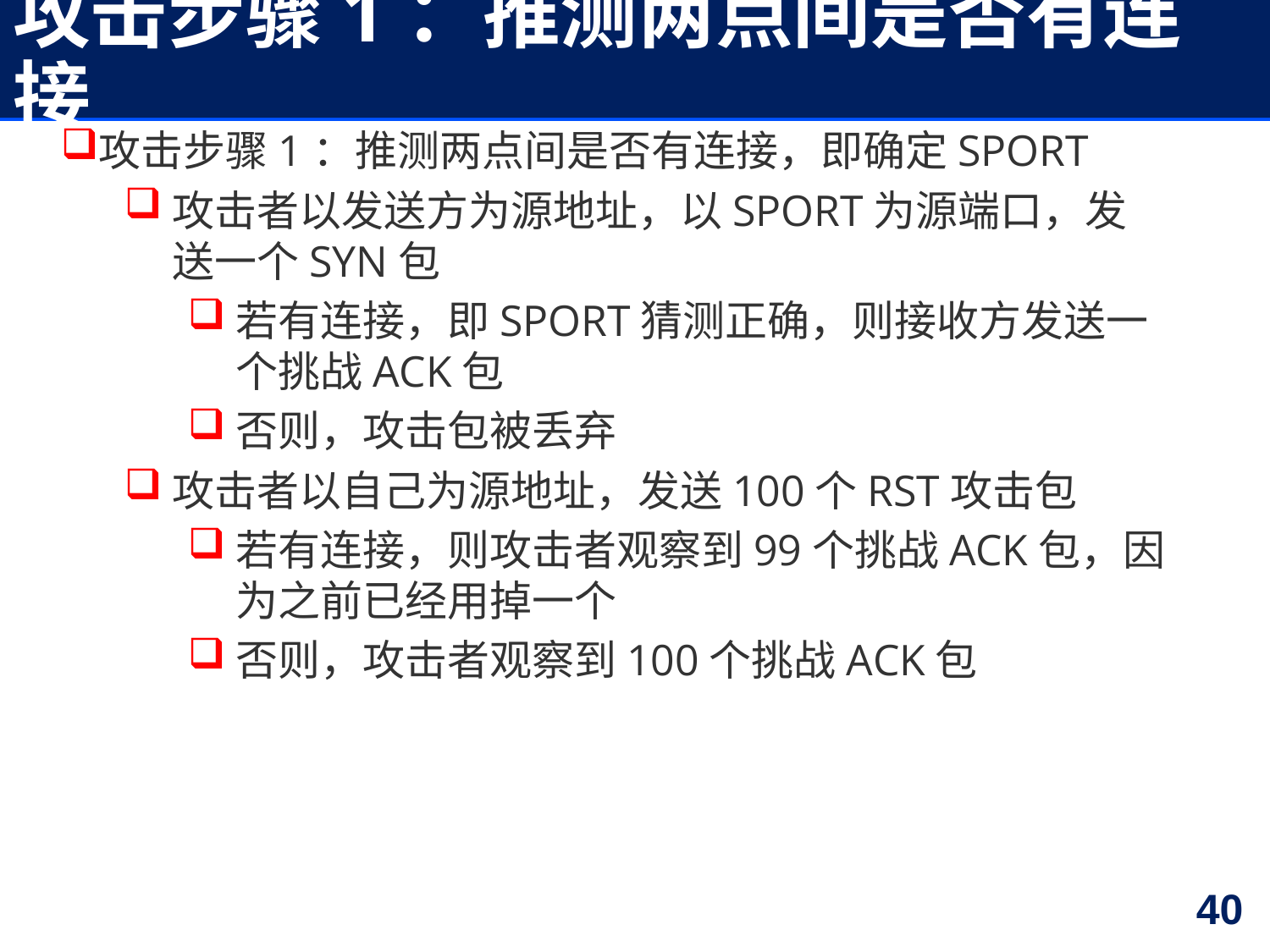

# 攻击步骤1：推测两点间是否有连接
攻击步骤1：推测两点间是否有连接，即确定SPORT
攻击者以发送方为源地址，以SPORT为源端口，发送一个SYN包
若有连接，即SPORT猜测正确，则接收方发送一个挑战ACK包
否则，攻击包被丢弃
攻击者以自己为源地址，发送100个RST攻击包
若有连接，则攻击者观察到99个挑战ACK包，因为之前已经用掉一个
否则，攻击者观察到100个挑战ACK包

40